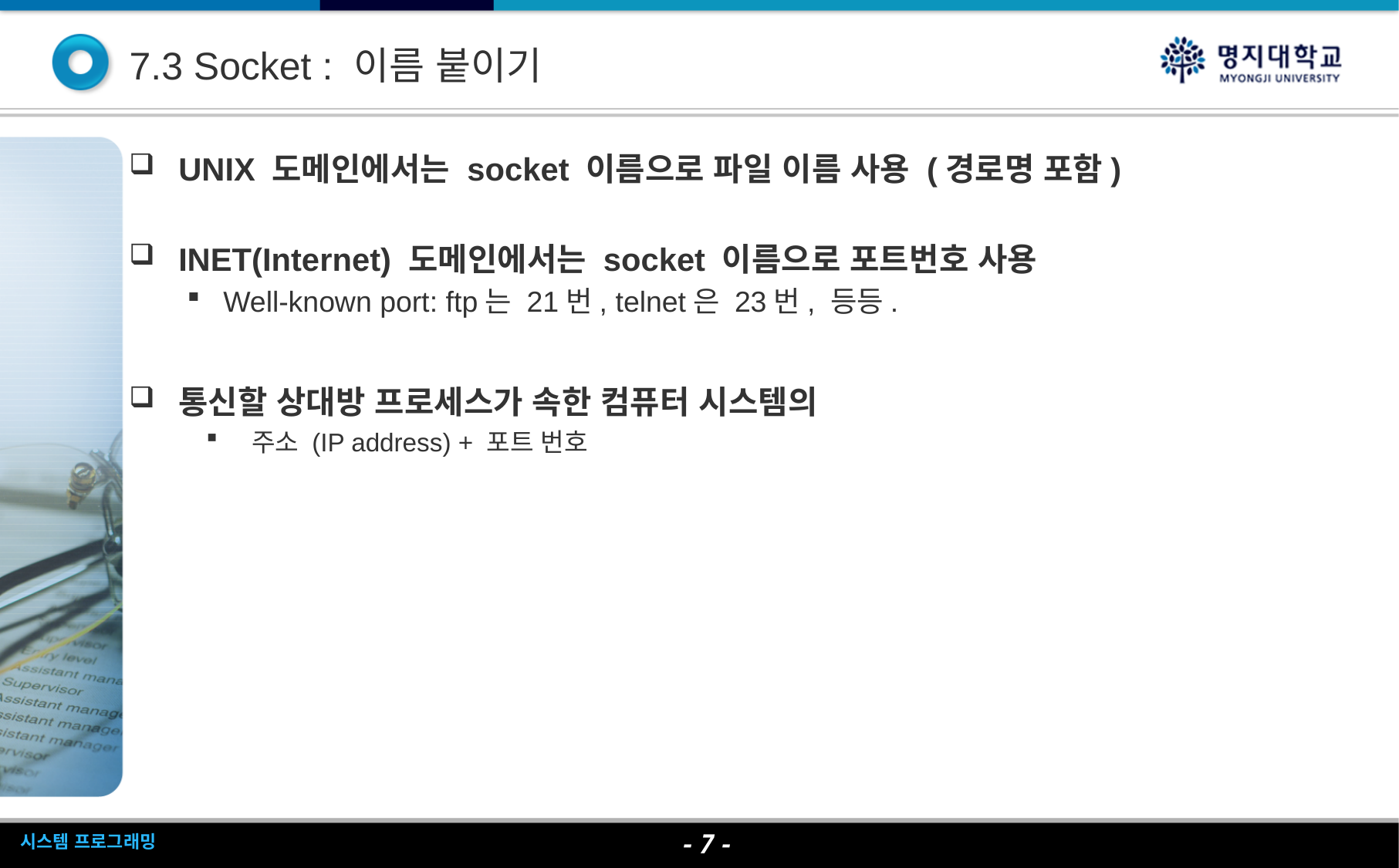

7.3 Socket : 이름 붙이기
UNIX 도메인에서는 socket 이름으로 파일 이름 사용 (경로명 포함)

INET(Internet) 도메인에서는 socket 이름으로 포트번호 사용
Well-known port: ftp는 21번, telnet은 23번, 등등.

통신할 상대방 프로세스가 속한 컴퓨터 시스템의
주소 (IP address) + 포트 번호

- 7 -